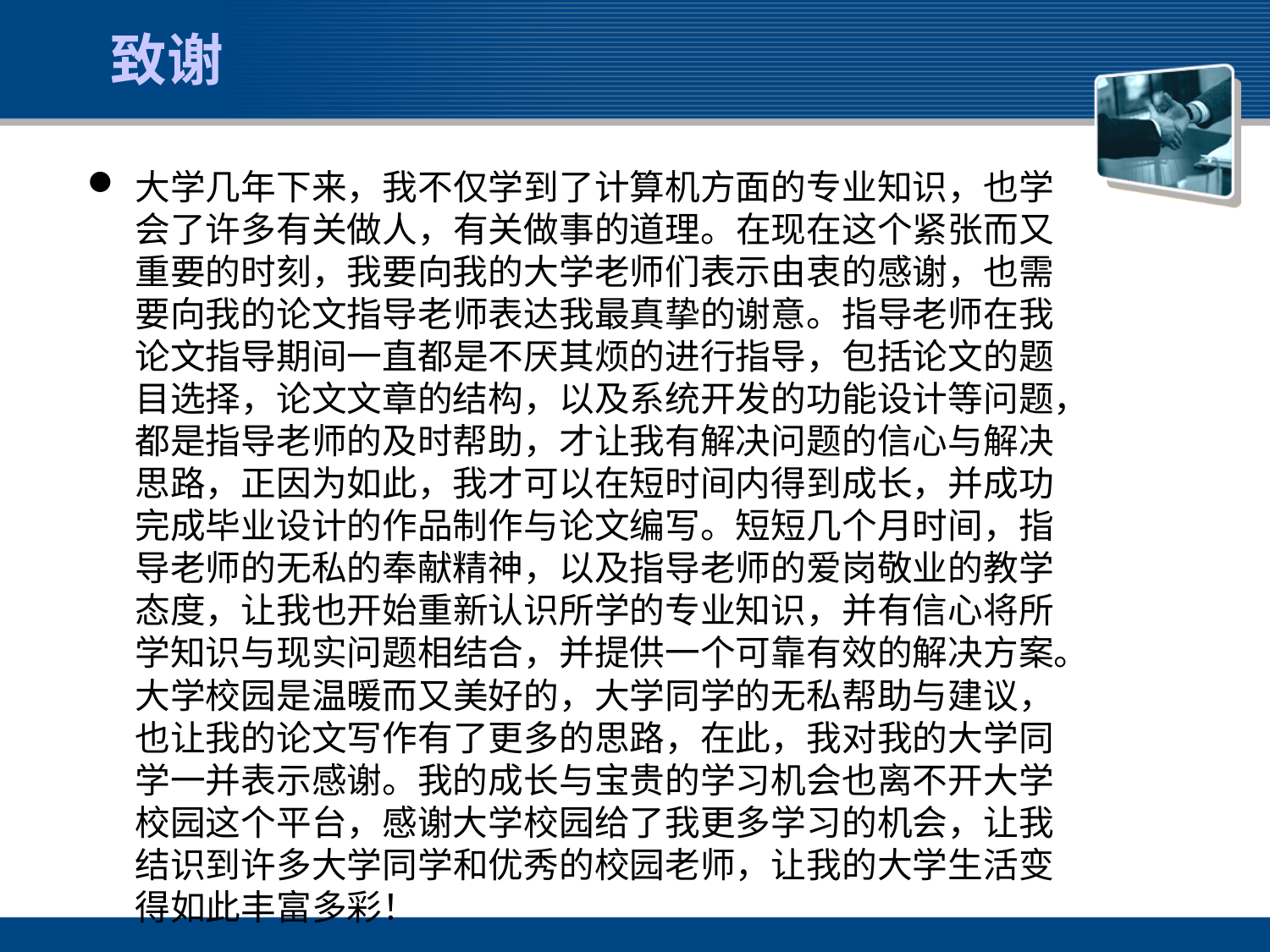

致谢

大学几年下来，我不仅学到了计算机方面的专业知识，也学会了许多有关做人，有关做事的道理。在现在这个紧张而又重要的时刻，我要向我的大学老师们表示由衷的感谢，也需要向我的论文指导老师表达我最真挚的谢意。指导老师在我论文指导期间一直都是不厌其烦的进行指导，包括论文的题目选择，论文文章的结构，以及系统开发的功能设计等问题，都是指导老师的及时帮助，才让我有解决问题的信心与解决思路，正因为如此，我才可以在短时间内得到成长，并成功完成毕业设计的作品制作与论文编写。短短几个月时间，指导老师的无私的奉献精神，以及指导老师的爱岗敬业的教学态度，让我也开始重新认识所学的专业知识，并有信心将所学知识与现实问题相结合，并提供一个可靠有效的解决方案。大学校园是温暖而又美好的，大学同学的无私帮助与建议，也让我的论文写作有了更多的思路，在此，我对我的大学同学一并表示感谢。我的成长与宝贵的学习机会也离不开大学校园这个平台，感谢大学校园给了我更多学习的机会，让我结识到许多大学同学和优秀的校园老师，让我的大学生活变得如此丰富多彩！